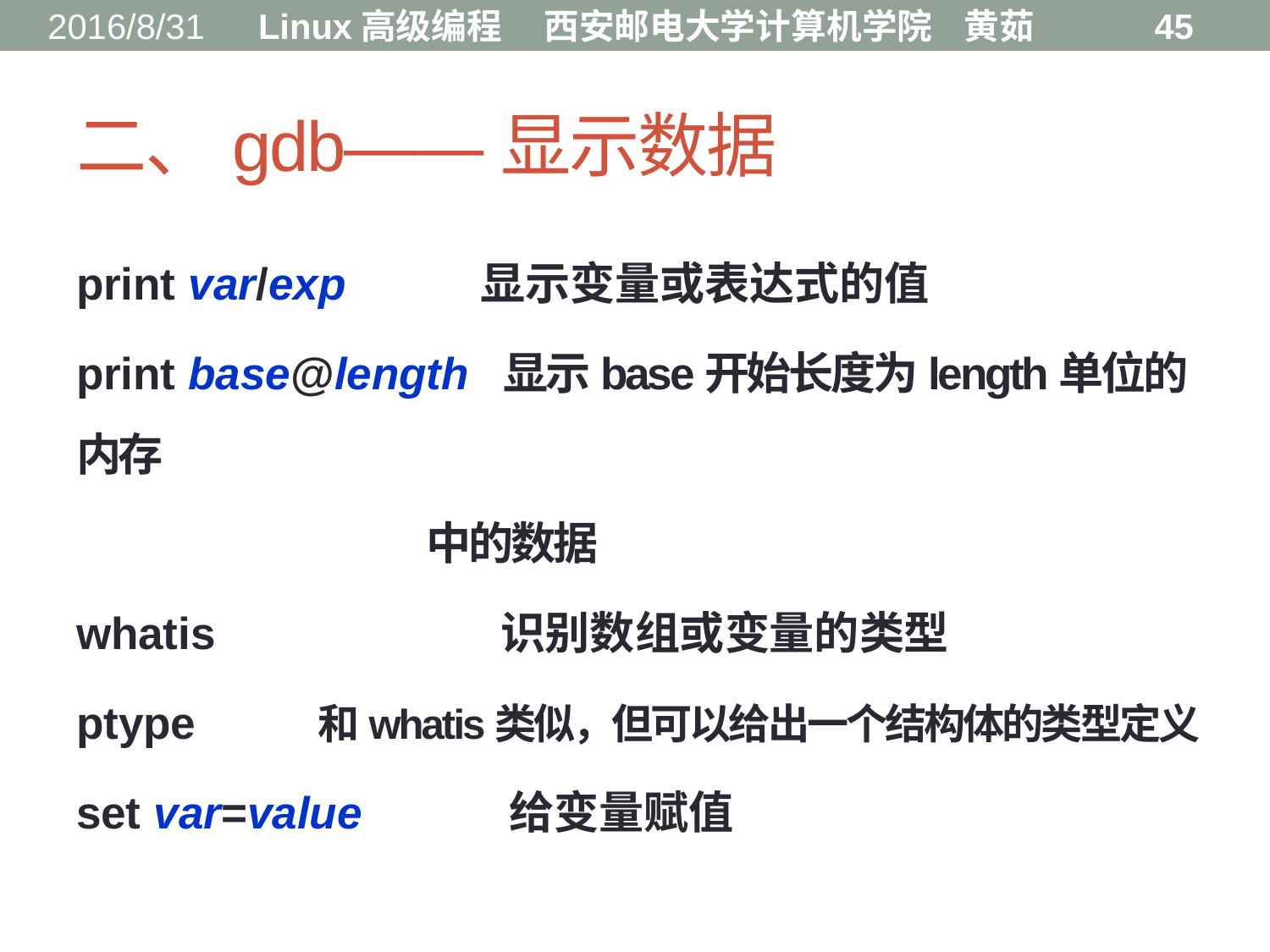

2016/8/31
Linux高级编程    西安邮电大学计算机学院   黄茹
45
# 二、gdb——显示数据
print var/exp          显示变量或表达式的值
print base@length  显示base开始长度为length单位的内存
中的数据
whatis                      识别数组或变量的类型
ptype         和whatis类似，但可以给出一个结构体的类型定义
set var=value           给变量赋值